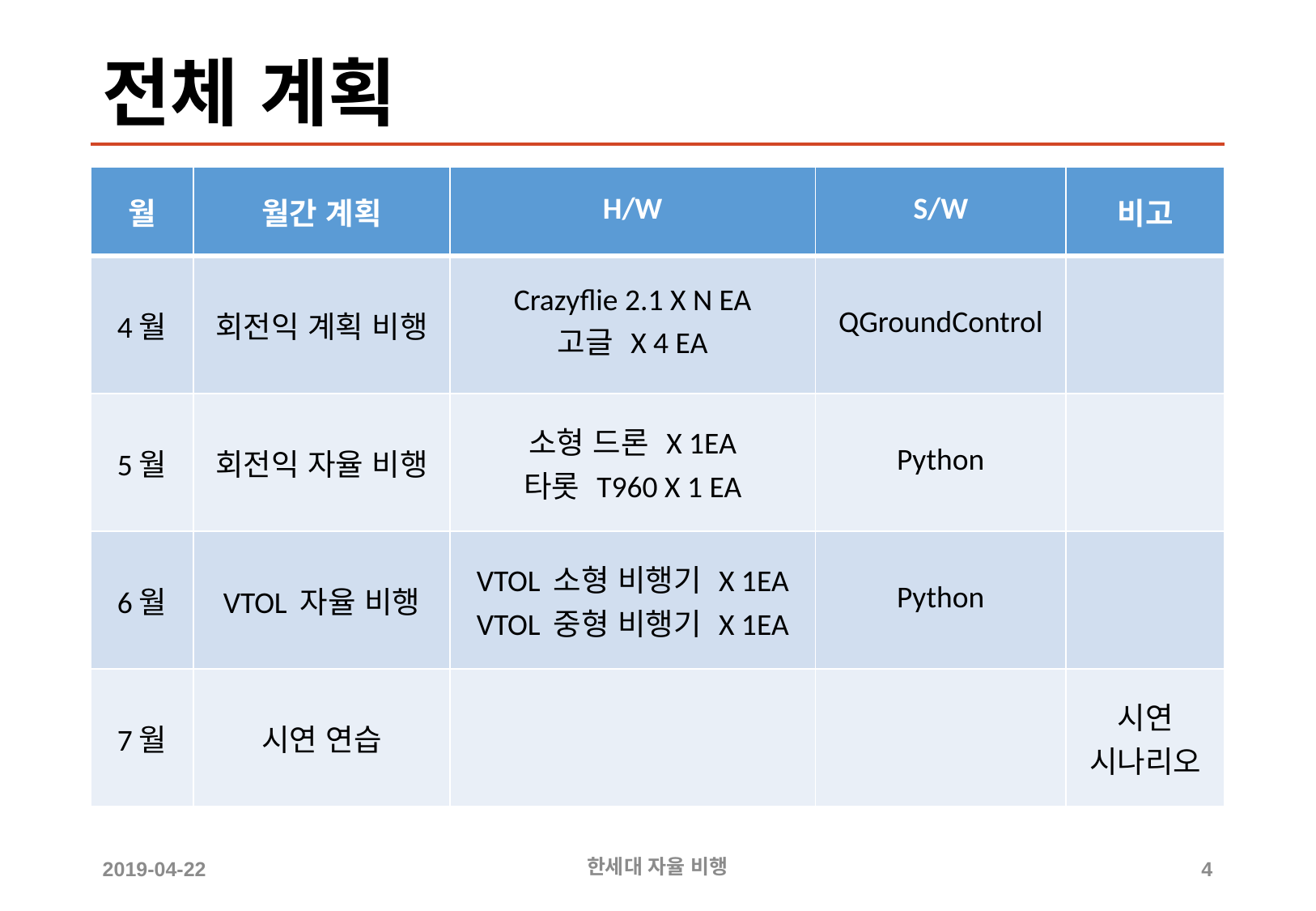

# 전체 계획
| 월 | 월간 계획 | H/W | S/W | 비고 |
| --- | --- | --- | --- | --- |
| 4월 | 회전익 계획 비행 | Crazyflie 2.1 X N EA 고글 X 4 EA | QGroundControl |  |
| 5월 | 회전익 자율 비행 | 소형 드론 X 1EA 타롯 T960 X 1 EA | Python |  |
| 6월 | VTOL 자율 비행 | VTOL 소형 비행기 X 1EA VTOL 중형 비행기 X 1EA | Python |  |
| 7월 | 시연 연습 |  |  | 시연 시나리오 |
2019-04-22
한세대 자율 비행
4